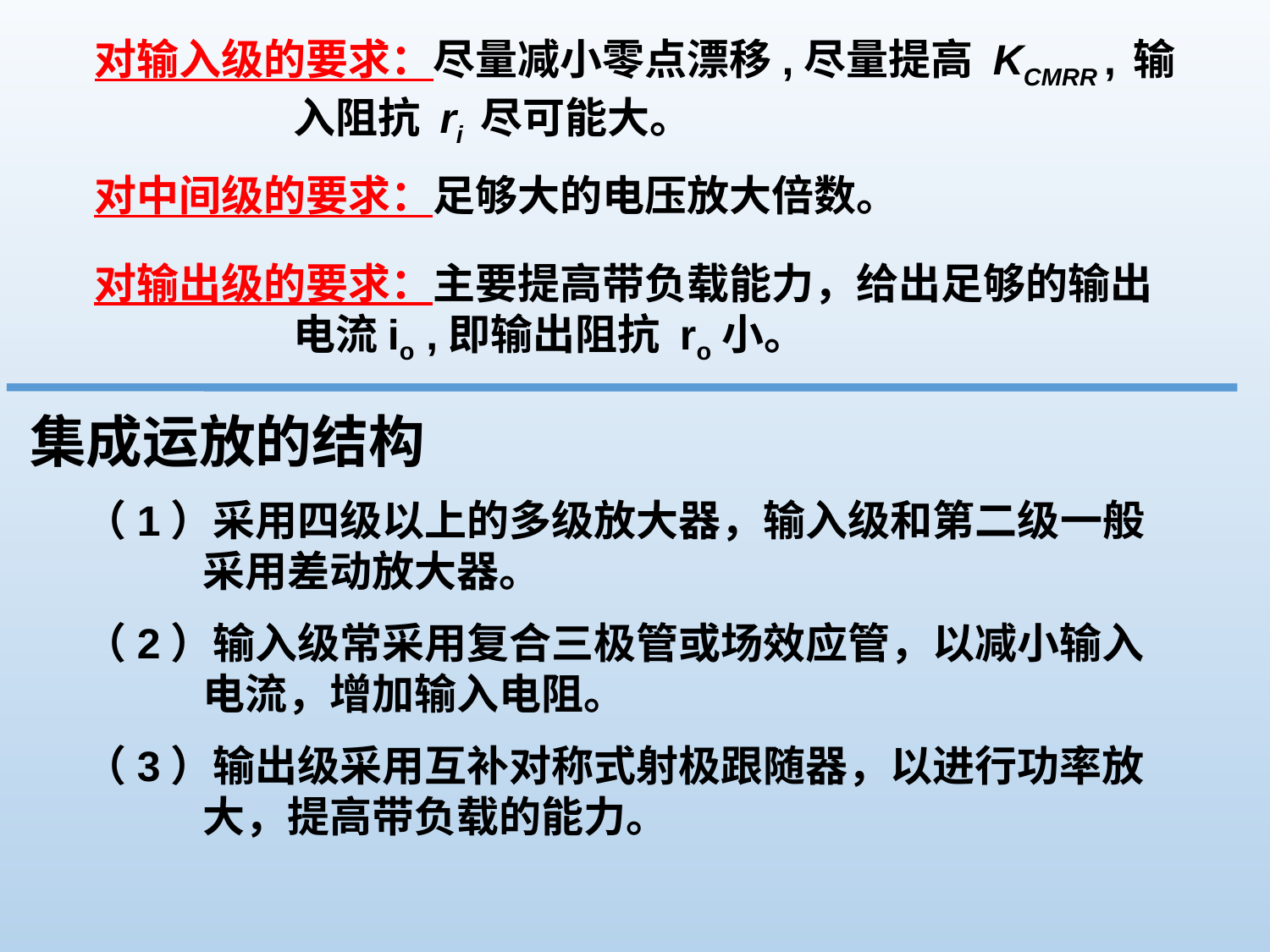

对输入级的要求：尽量减小零点漂移,尽量提高 KCMRR , 输入阻抗 ri 尽可能大。
对中间级的要求：足够大的电压放大倍数。
对输出级的要求：主要提高带负载能力，给出足够的输出电流io ,即输出阻抗 ro小。

集成运放的结构
（1）采用四级以上的多级放大器，输入级和第二级一般采用差动放大器。
（2）输入级常采用复合三极管或场效应管，以减小输入电流，增加输入电阻。
（3）输出级采用互补对称式射极跟随器，以进行功率放大，提高带负载的能力。